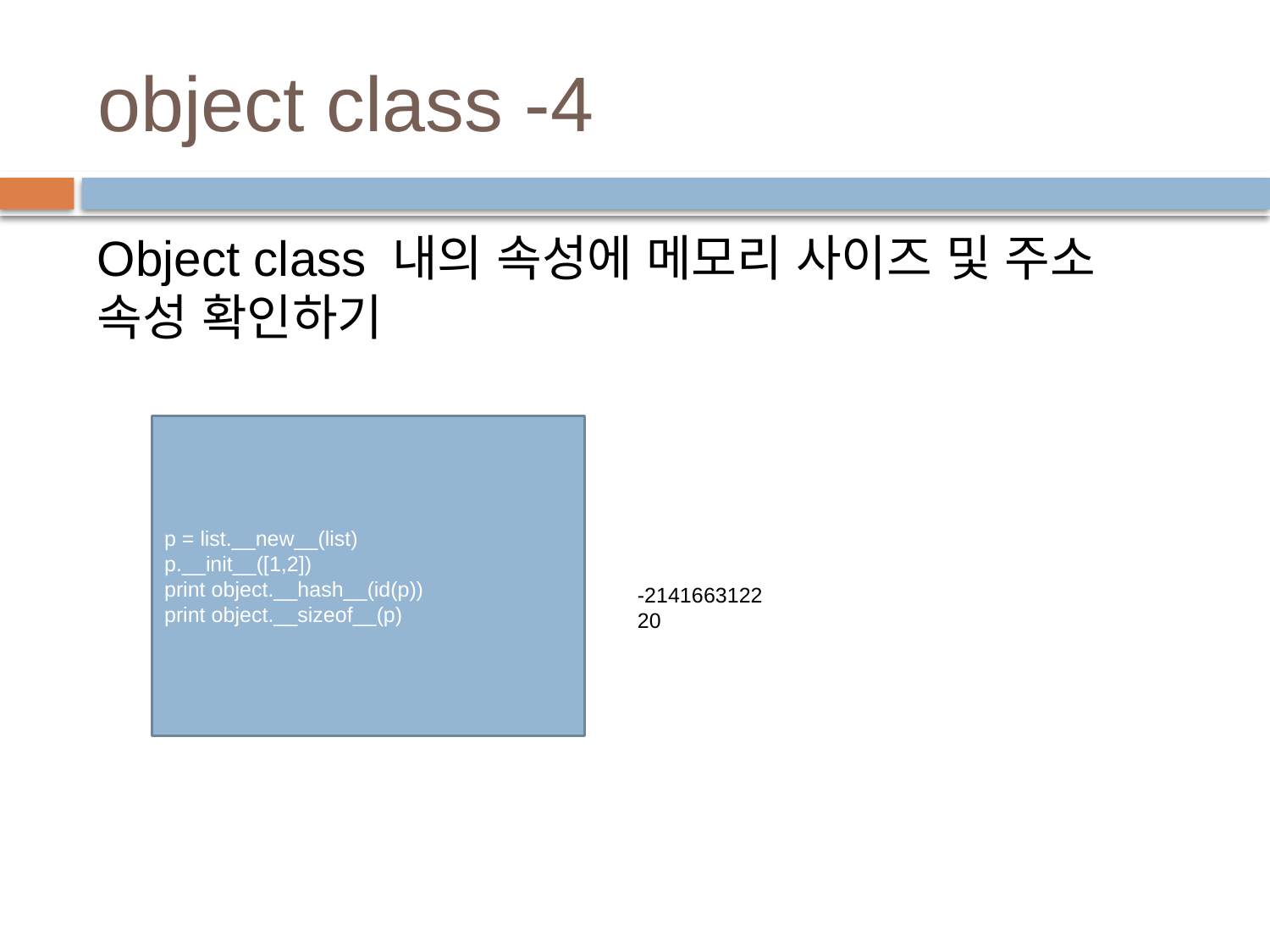

# object class -4
Object class 내의 속성에 메모리 사이즈 및 주소 속성 확인하기
p = list.__new__(list)
p.__init__([1,2])
print object.__hash__(id(p))
print object.__sizeof__(p)
-2141663122
20